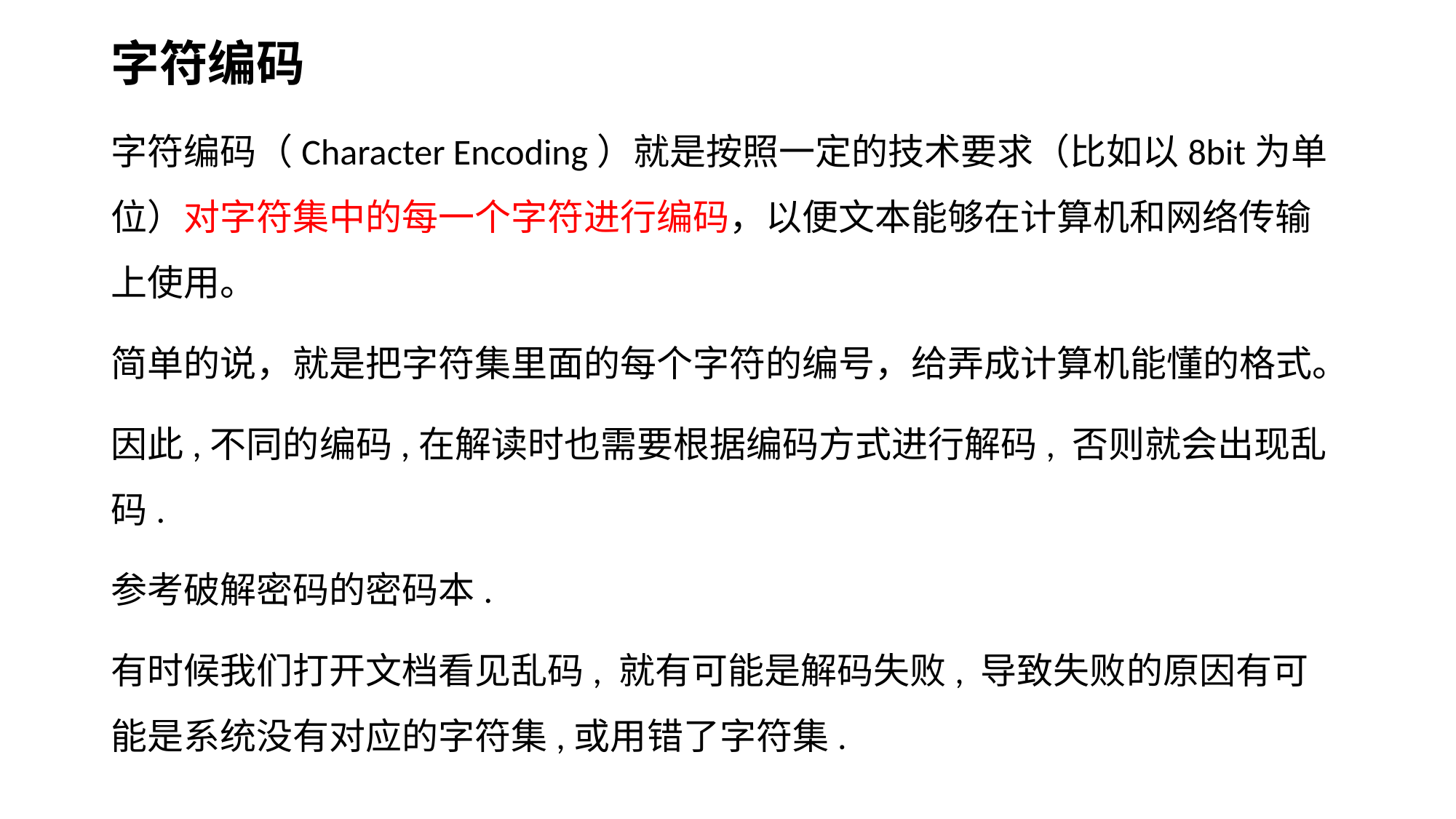

字符编码
字符编码（Character Encoding）就是按照一定的技术要求（比如以8bit为单位）对字符集中的每一个字符进行编码，以便文本能够在计算机和网络传输上使用。
简单的说，就是把字符集里面的每个字符的编号，给弄成计算机能懂的格式。
因此,不同的编码,在解读时也需要根据编码方式进行解码, 否则就会出现乱码.
参考破解密码的密码本.
有时候我们打开文档看见乱码, 就有可能是解码失败, 导致失败的原因有可能是系统没有对应的字符集,或用错了字符集.